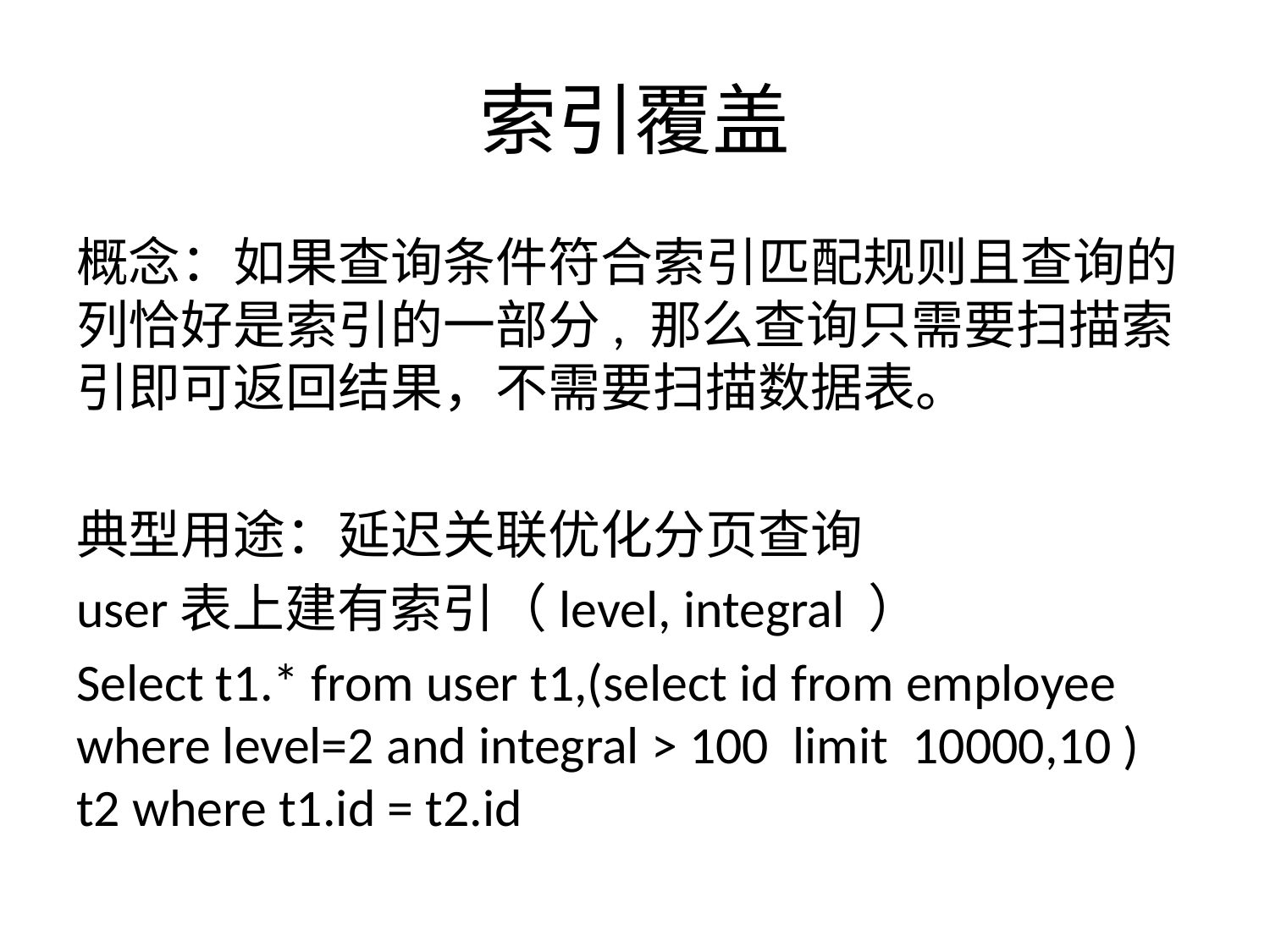

# 索引覆盖
概念：如果查询条件符合索引匹配规则且查询的列恰好是索引的一部分, 那么查询只需要扫描索引即可返回结果，不需要扫描数据表。

典型用途：延迟关联优化分页查询
user表上建有索引（level, integral ）
Select t1.* from user t1,(select id from employee where level=2 and integral > 100  limit  10000,10 ) t2 where t1.id = t2.id